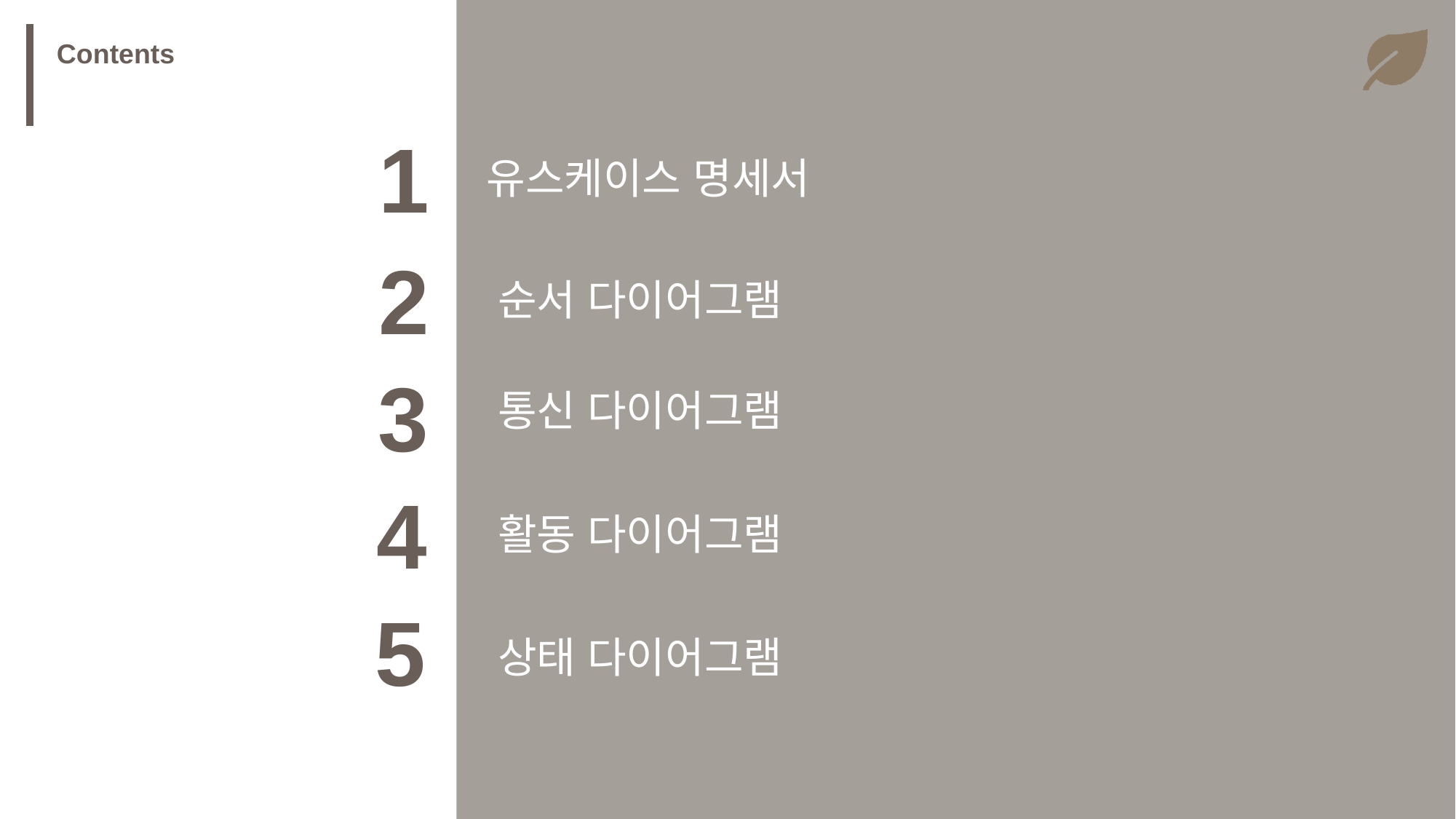

Contents
1
유스케이스 명세서
2
순서 다이어그램
3
통신 다이어그램
4
활동 다이어그램
5
상태 다이어그램